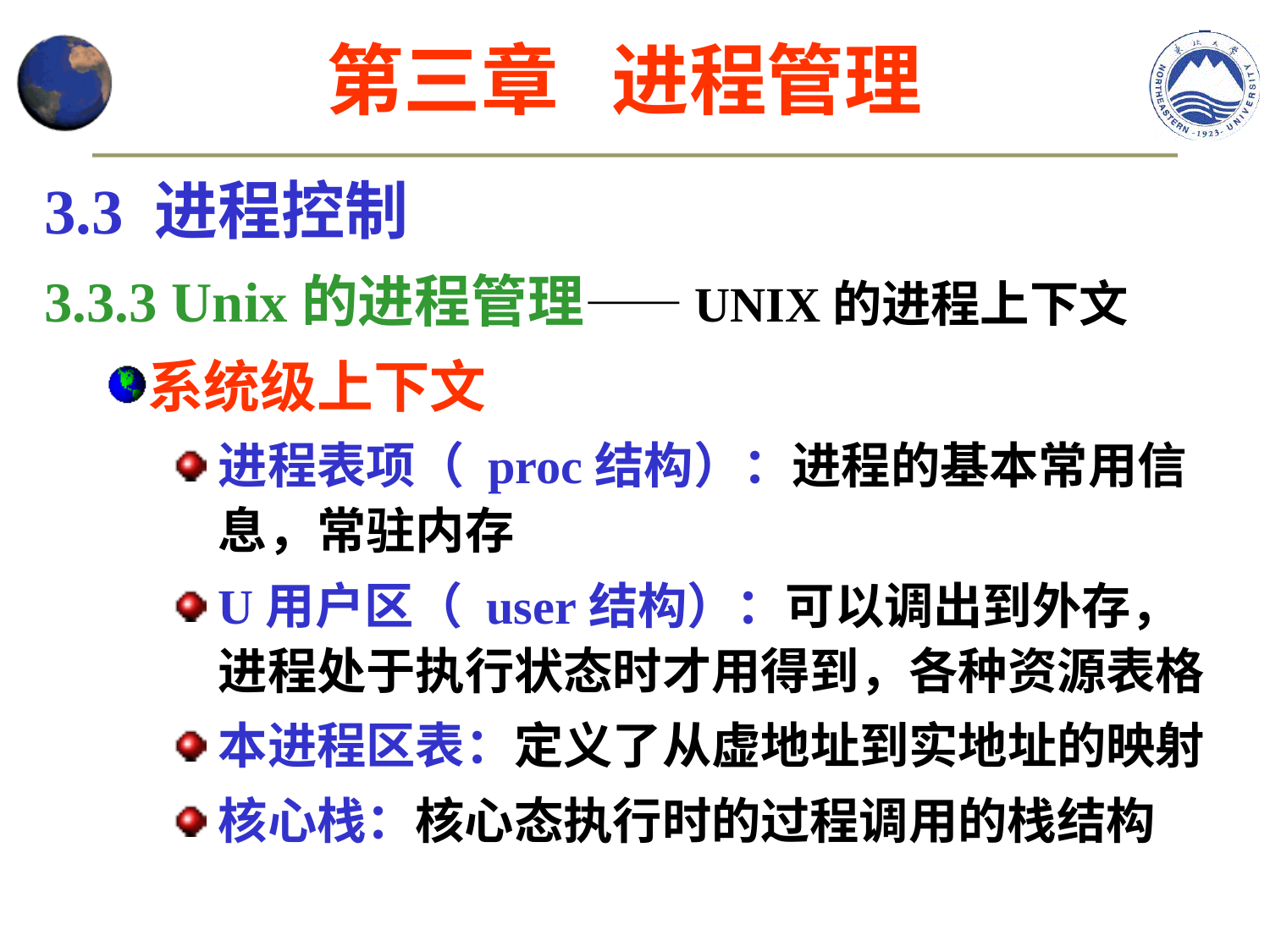

第三章   进程管理
3.3 进程控制
3.3.3 Unix的进程管理——UNIX的进程上下文
系统级上下文
进程表项（ proc结构）：进程的基本常用信息，常驻内存
U用户区（ user结构）：可以调出到外存，进程处于执行状态时才用得到，各种资源表格
本进程区表：定义了从虚地址到实地址的映射
核心栈：核心态执行时的过程调用的栈结构